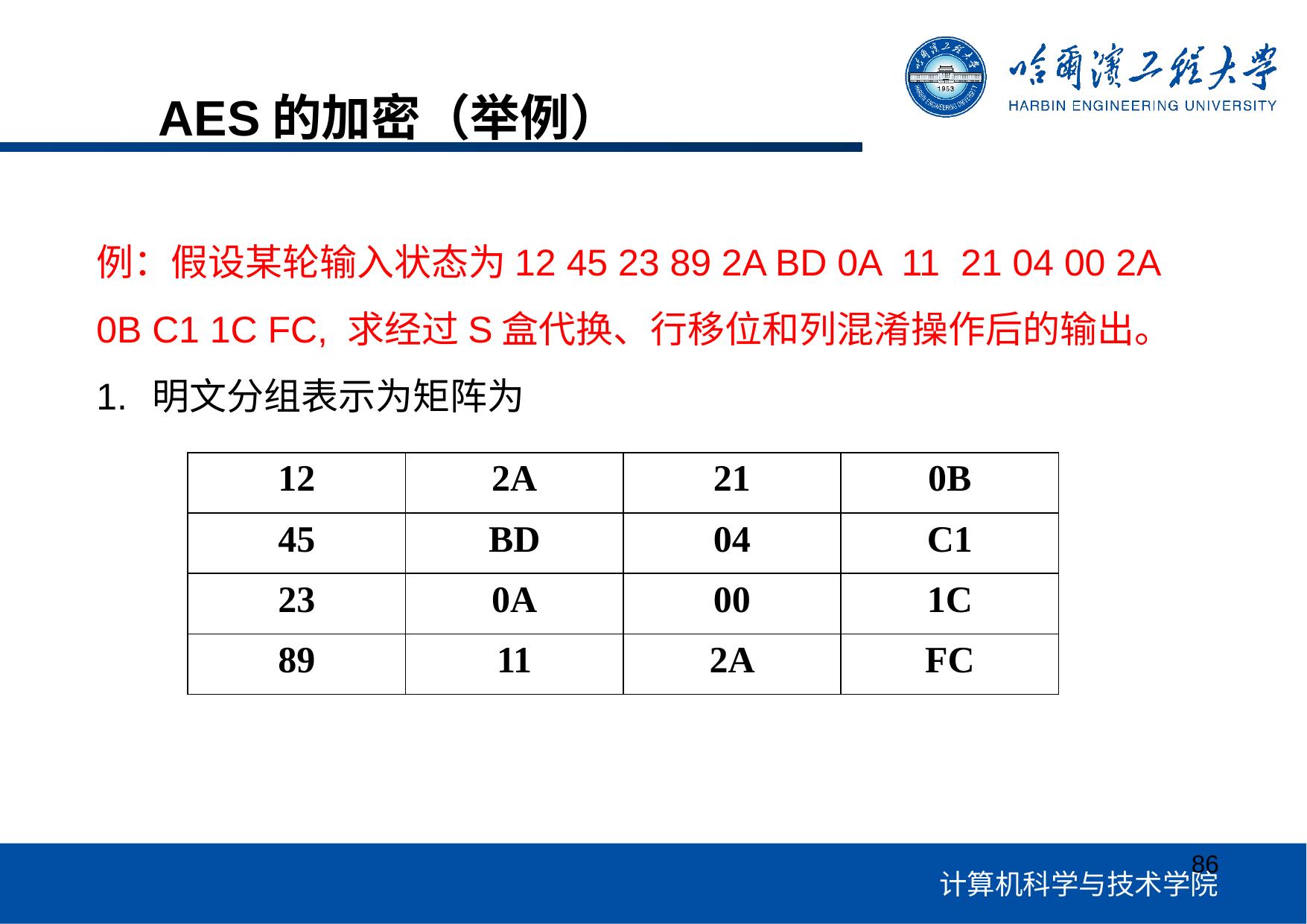

AES的加密（举例）
AES的加密（举例）
例：假设某轮输入状态为12 45 23 89 2A BD 0A  11  21 04 00 2A 0B C1 1C FC, 求经过S盒代换、行移位和列混淆操作后的输出。
明文分组表示为矩阵为

| 12 | 2A | 21 | 0B |
| --- | --- | --- | --- |
| 45 | BD | 04 | C1 |
| 23 | 0A | 00 | 1C |
| 89 | 11 | 2A | FC |
86